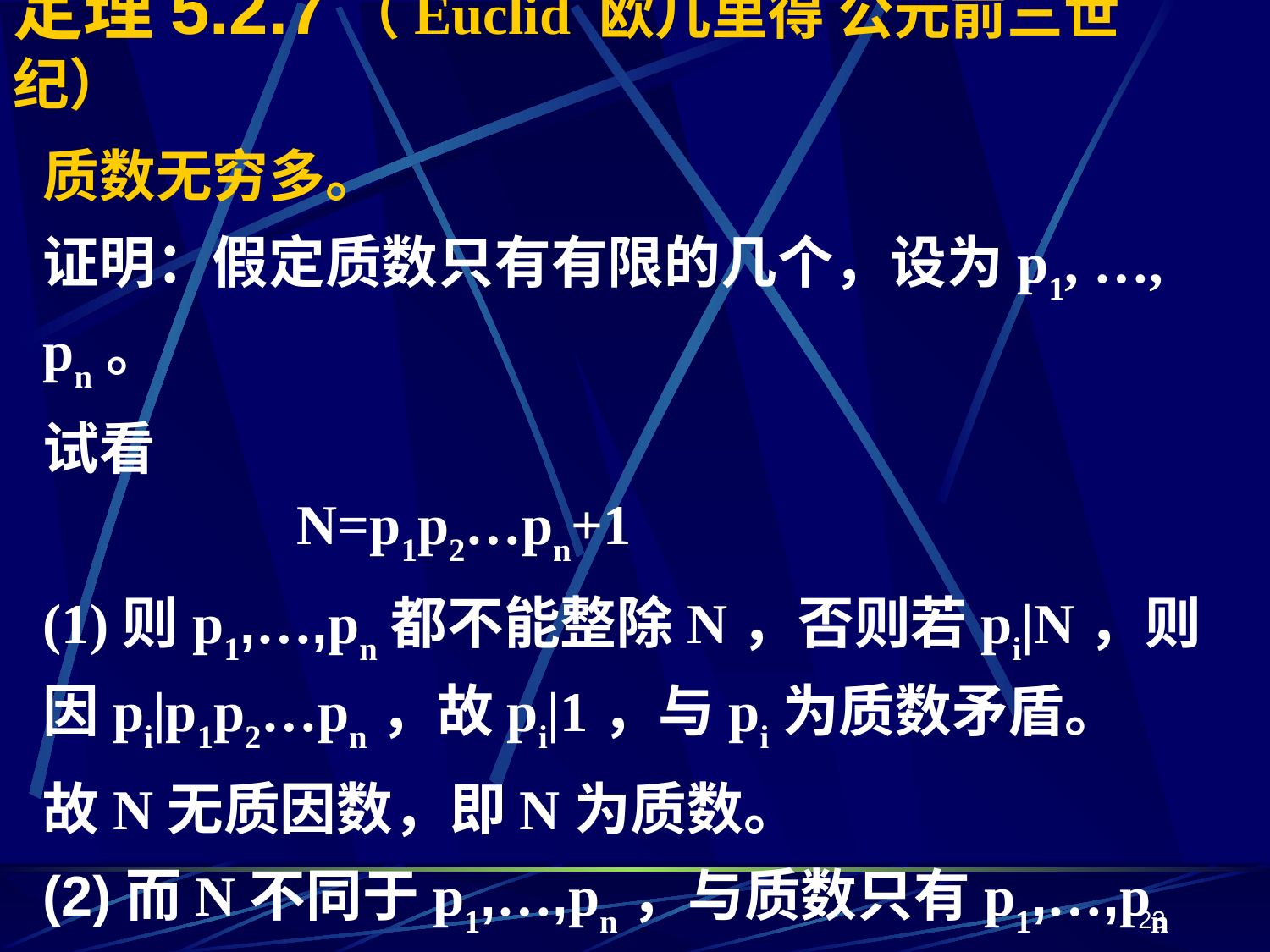

# 定理5.2.7（Euclid 欧几里得 公元前三世纪）
质数无穷多。
证明：假定质数只有有限的几个，设为p1, …, pn。
试看
		N=p1p2…pn+1
(1)则p1,…,pn都不能整除N，否则若pi|N，则因pi|p1p2…pn，故pi|1，与pi为质数矛盾。
故N无质因数，即N为质数。
(2)而N不同于p1,…,pn，与质数只有p1,…,pn矛盾。

23